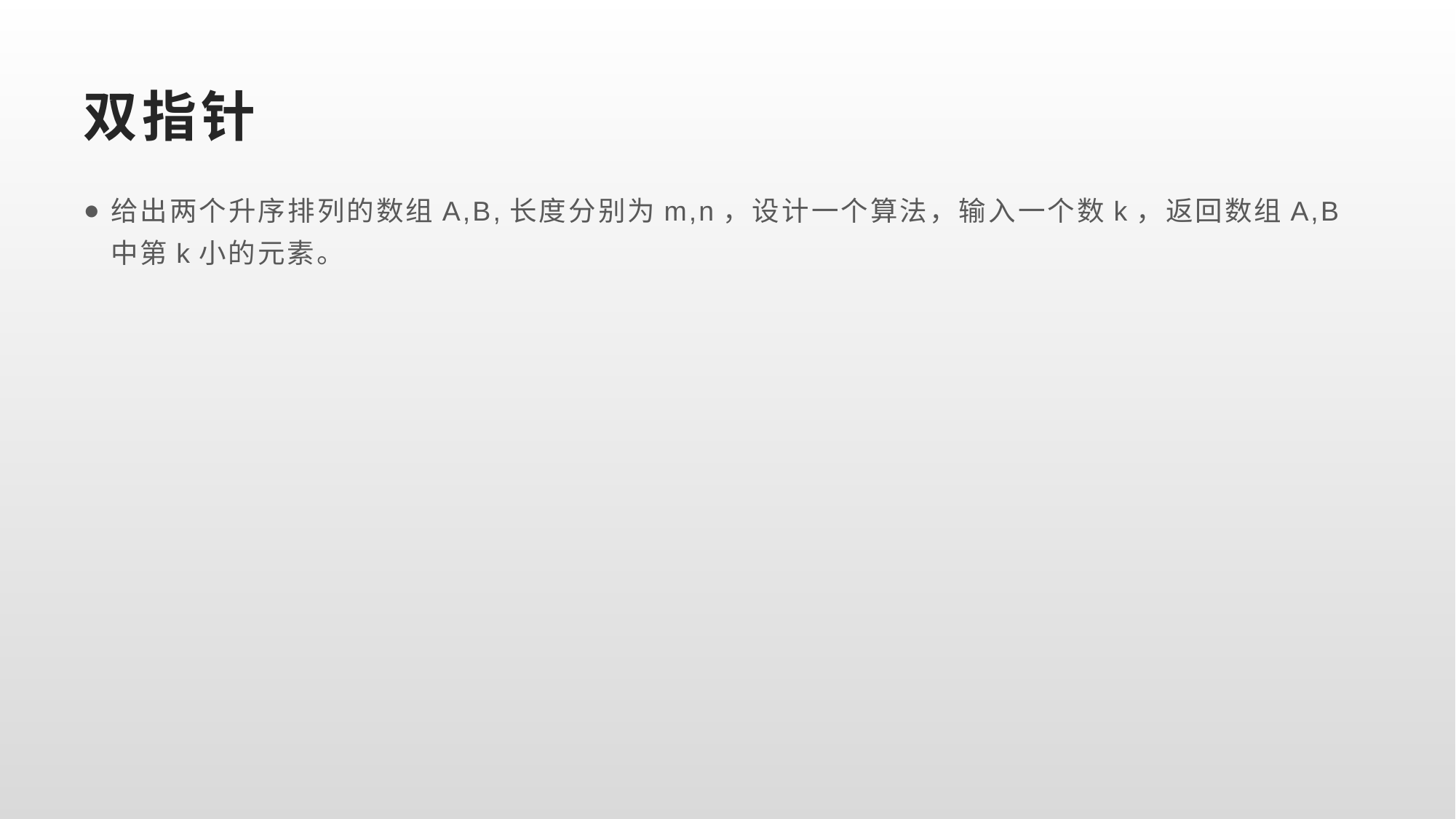

# 双指针
给出两个升序排列的数组A,B,长度分别为m,n，设计一个算法，输入一个数k，返回数组A,B中第k小的元素。